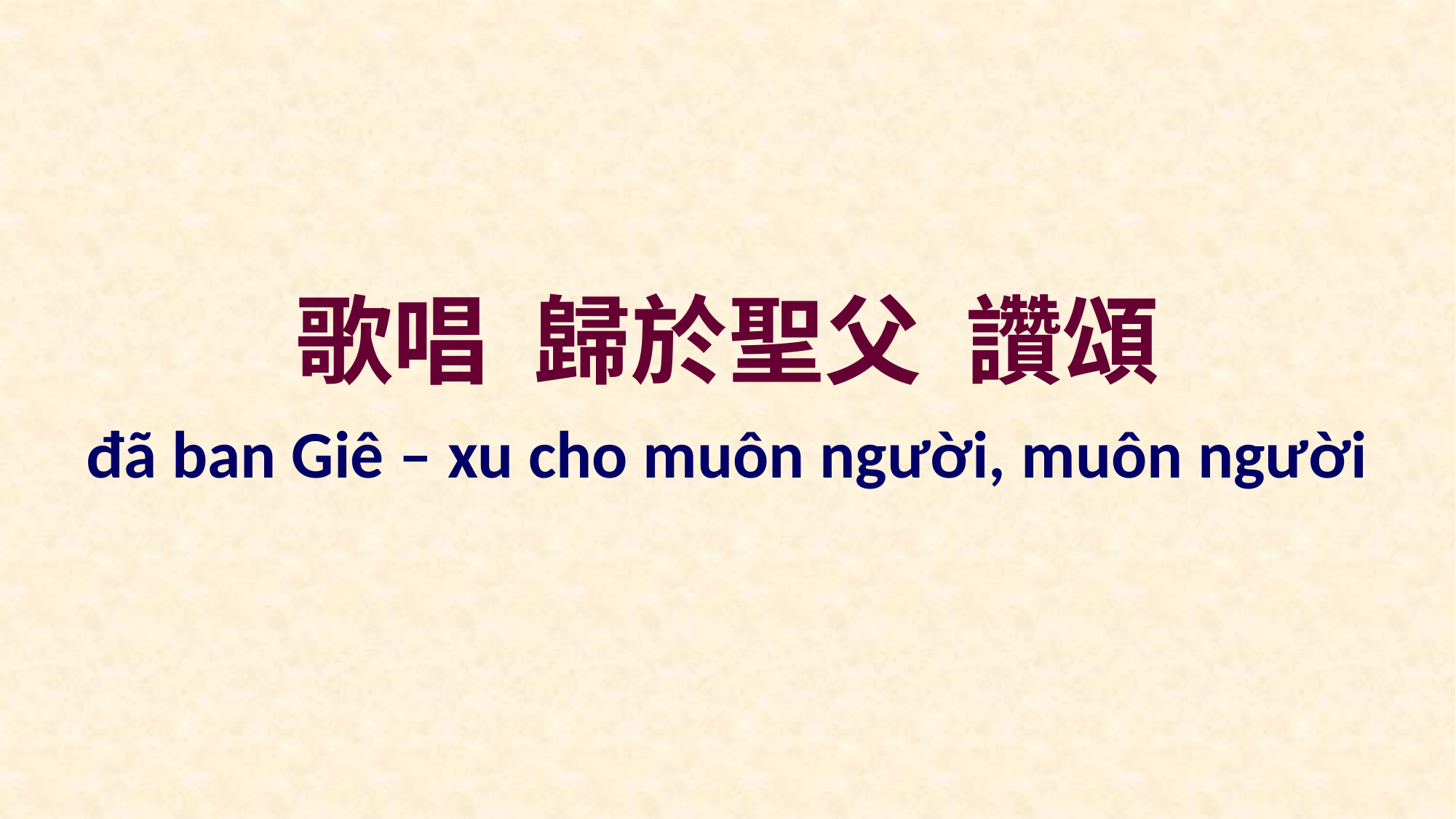

歌唱  歸於聖父  讚頌
đã ban Giê – xu cho muôn người, muôn người